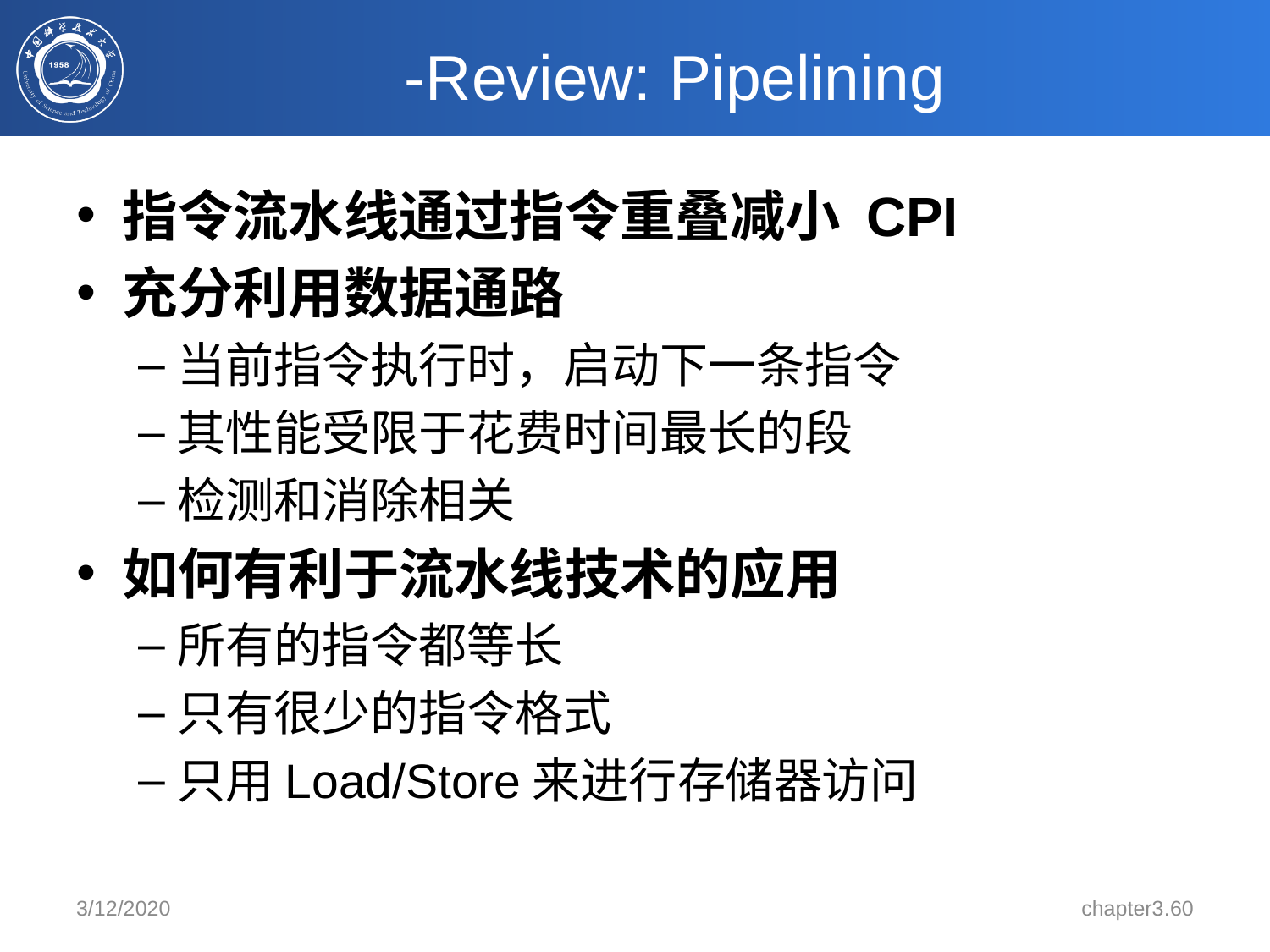

# -Review: Pipelining
指令流水线通过指令重叠减小 CPI
充分利用数据通路
当前指令执行时，启动下一条指令
其性能受限于花费时间最长的段
检测和消除相关
如何有利于流水线技术的应用
所有的指令都等长
只有很少的指令格式
只用Load/Store来进行存储器访问

3/12/2020
chapter3.60